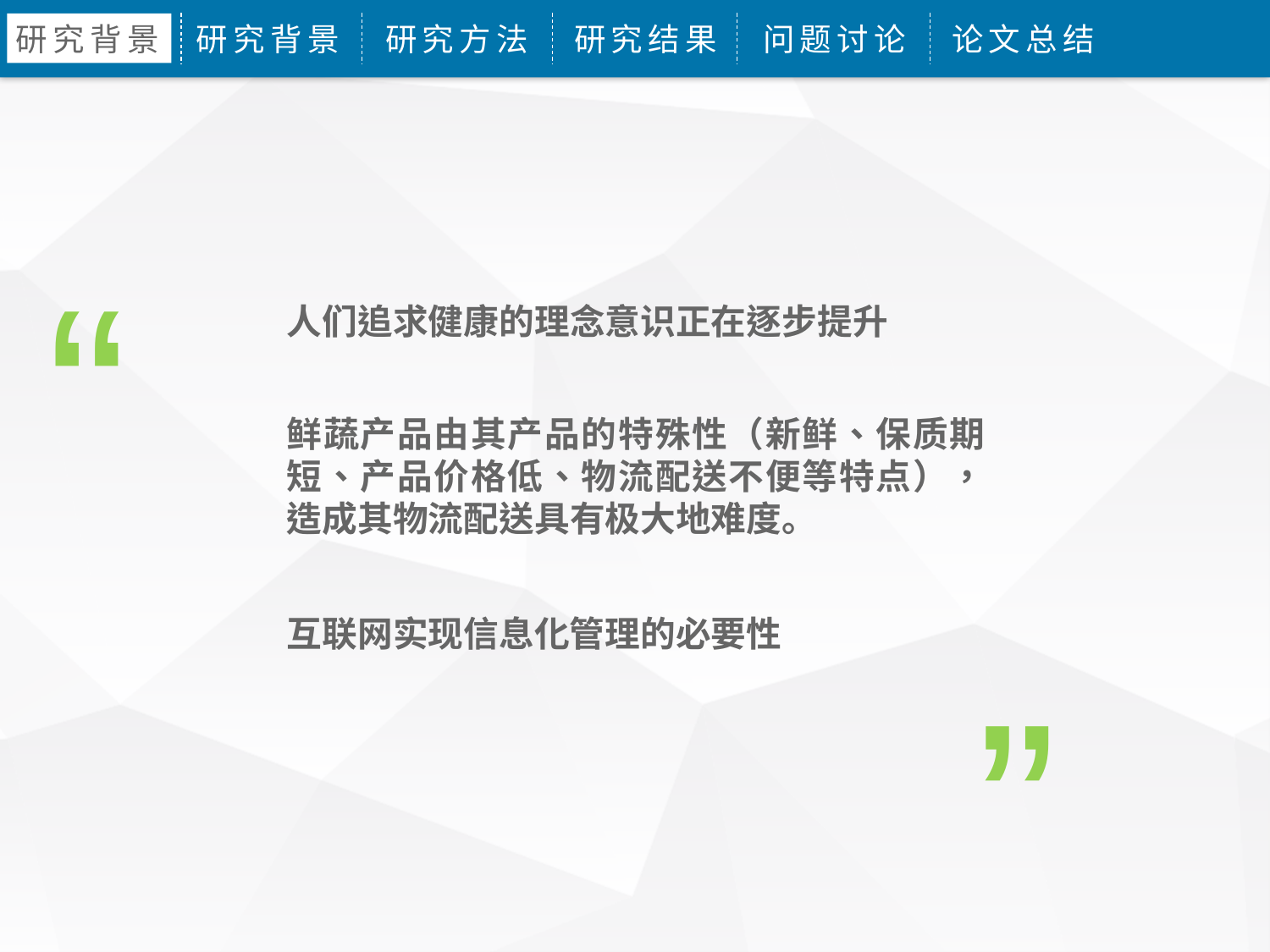

研究背景
研究背景
研究方法
研究结果
问题讨论
论文总结

“
人们追求健康的理念意识正在逐步提升
鲜蔬产品由其产品的特殊性（新鲜、保质期短、产品价格低、物流配送不便等特点），造成其物流配送具有极大地难度。
互联网实现信息化管理的必要性
”